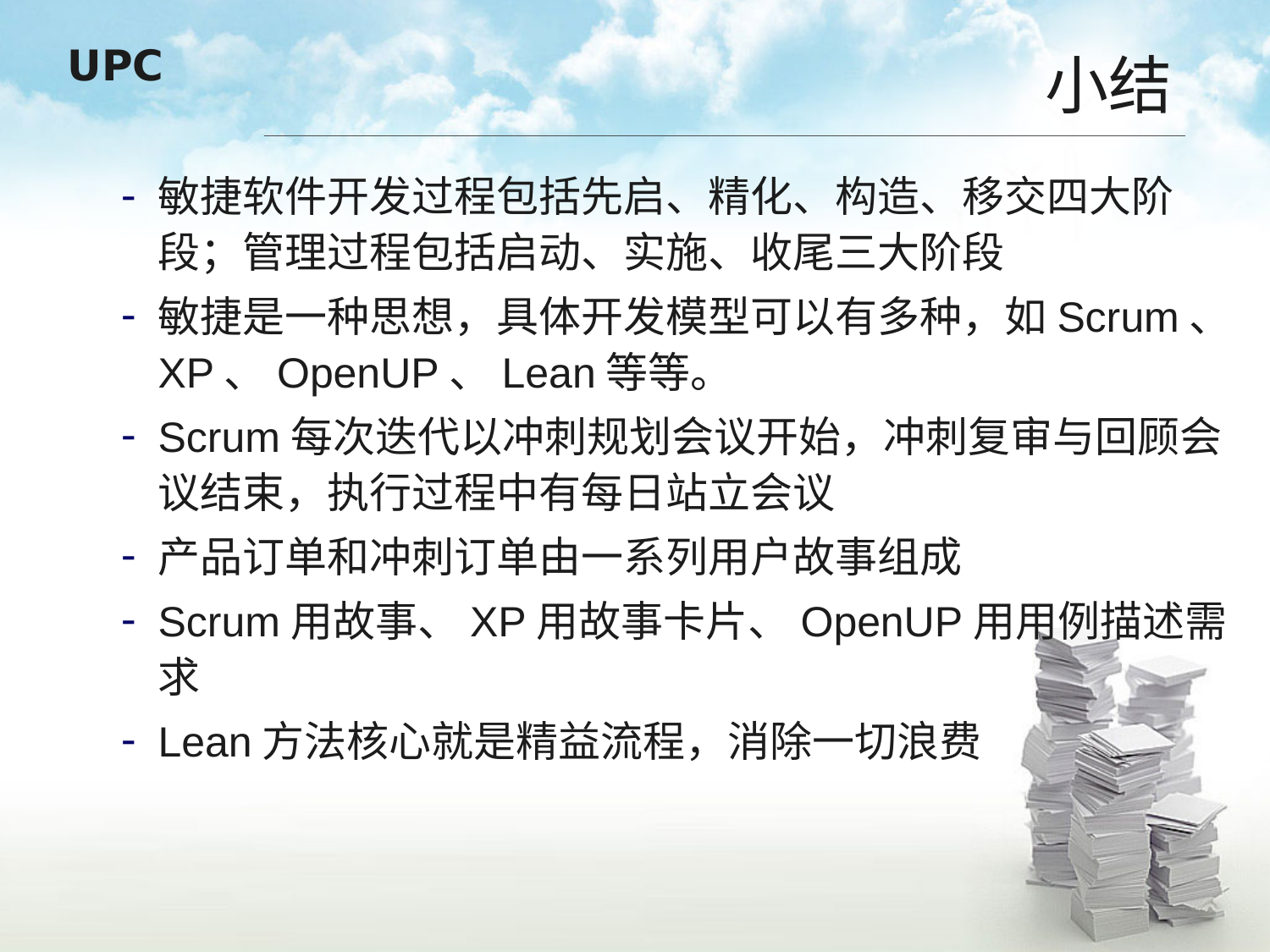

# 小结
敏捷软件开发过程包括先启、精化、构造、移交四大阶段；管理过程包括启动、实施、收尾三大阶段
敏捷是一种思想，具体开发模型可以有多种，如Scrum、XP、OpenUP、Lean等等。
Scrum每次迭代以冲刺规划会议开始，冲刺复审与回顾会议结束，执行过程中有每日站立会议
产品订单和冲刺订单由一系列用户故事组成
Scrum用故事、XP用故事卡片、OpenUP用用例描述需求
Lean方法核心就是精益流程，消除一切浪费